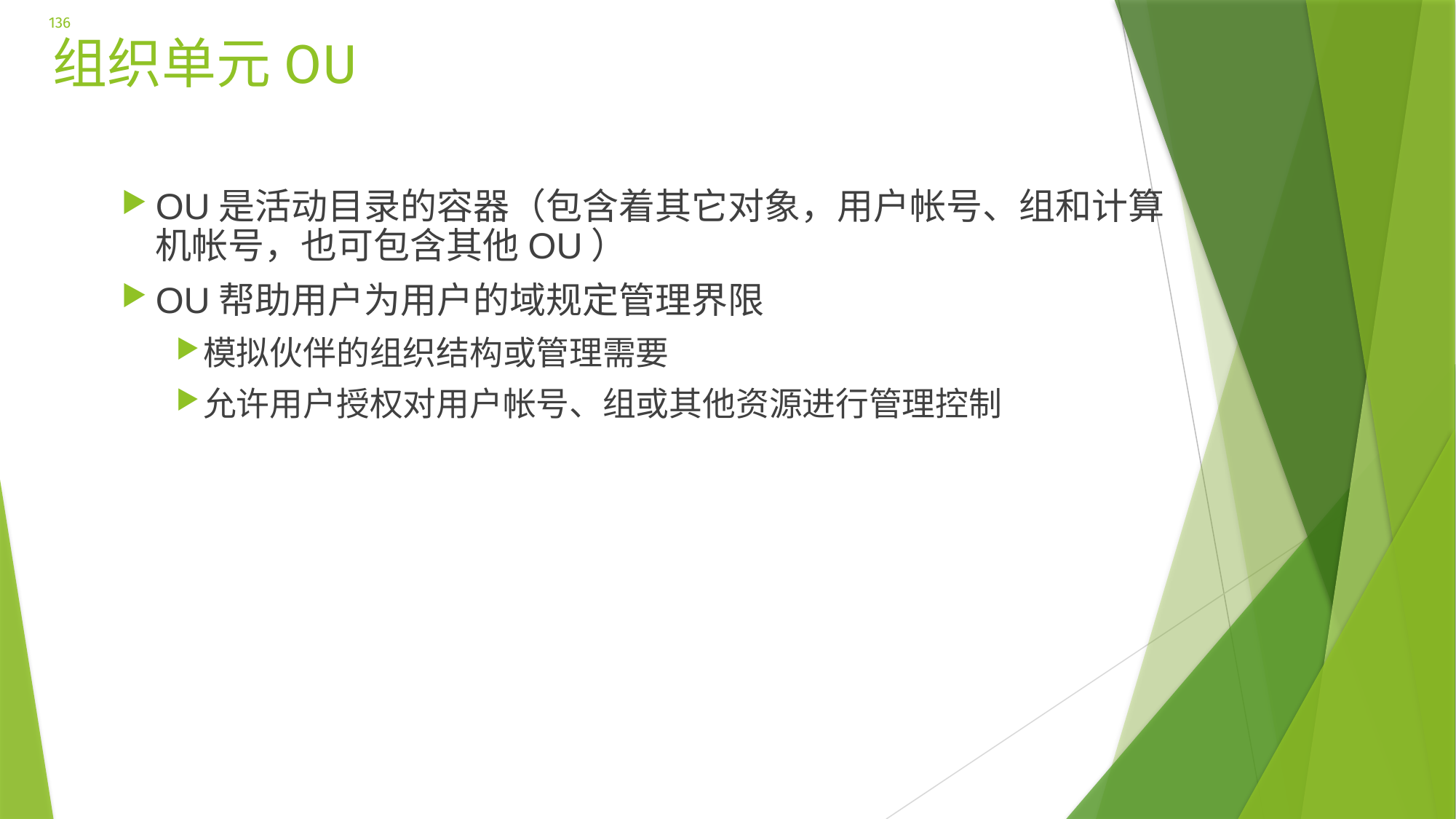

136
# 组织单元OU
OU是活动目录的容器（包含着其它对象，用户帐号、组和计算机帐号，也可包含其他OU）
OU帮助用户为用户的域规定管理界限
模拟伙伴的组织结构或管理需要
允许用户授权对用户帐号、组或其他资源进行管理控制